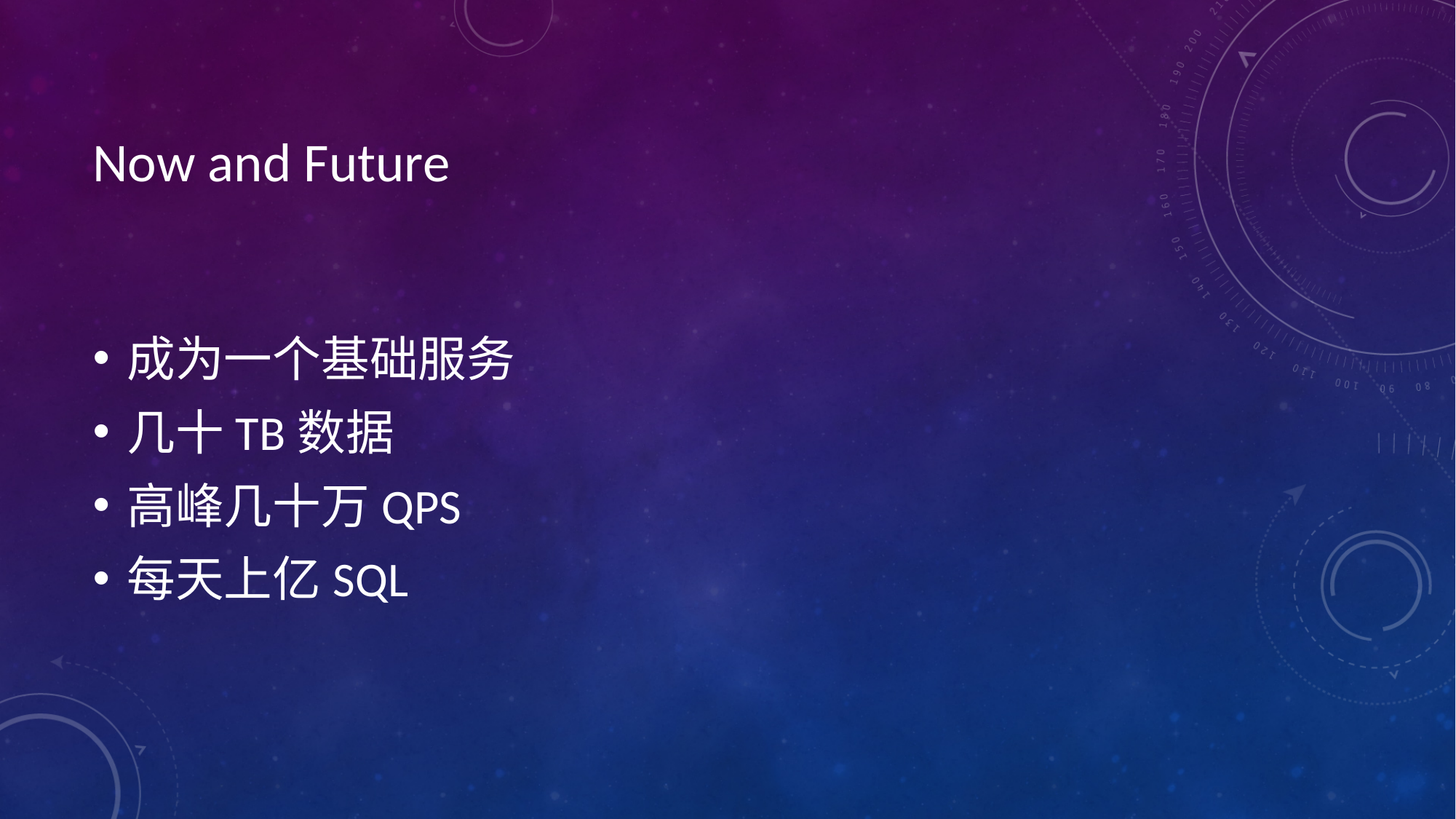

# Now and Future
成为一个基础服务
几十TB数据
高峰几十万QPS
每天上亿SQL